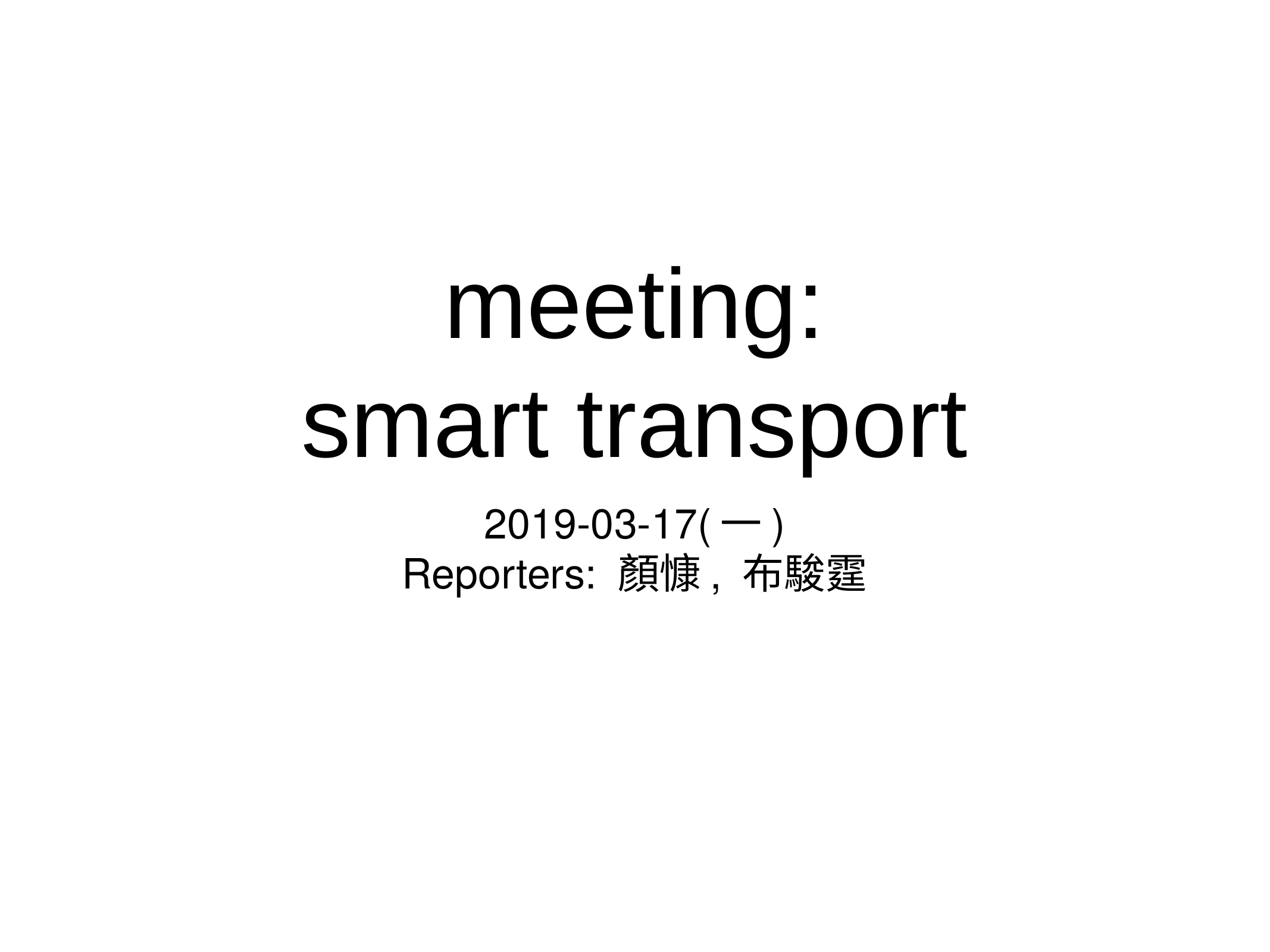

# meeting: smart transport
2019-03-17(一)
Reporters: 顏慷, 布駿霆